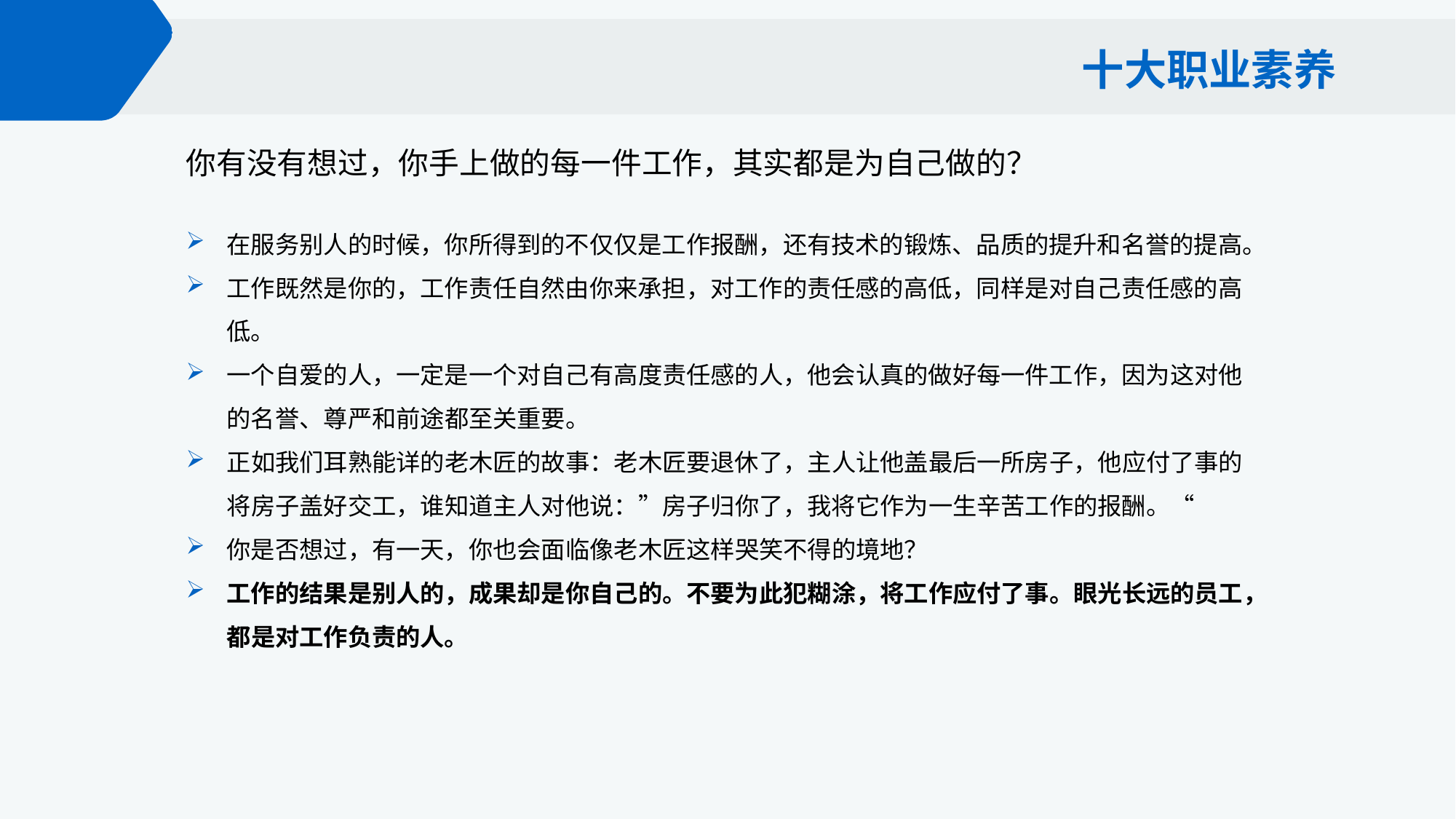

十大职业素养
你有没有想过，你手上做的每一件工作，其实都是为自己做的？
在服务别人的时候，你所得到的不仅仅是工作报酬，还有技术的锻炼、品质的提升和名誉的提高。
工作既然是你的，工作责任自然由你来承担，对工作的责任感的高低，同样是对自己责任感的高低。
一个自爱的人，一定是一个对自己有高度责任感的人，他会认真的做好每一件工作，因为这对他的名誉、尊严和前途都至关重要。
正如我们耳熟能详的老木匠的故事：老木匠要退休了，主人让他盖最后一所房子，他应付了事的将房子盖好交工，谁知道主人对他说：”房子归你了，我将它作为一生辛苦工作的报酬。“
你是否想过，有一天，你也会面临像老木匠这样哭笑不得的境地？
工作的结果是别人的，成果却是你自己的。不要为此犯糊涂，将工作应付了事。眼光长远的员工，都是对工作负责的人。